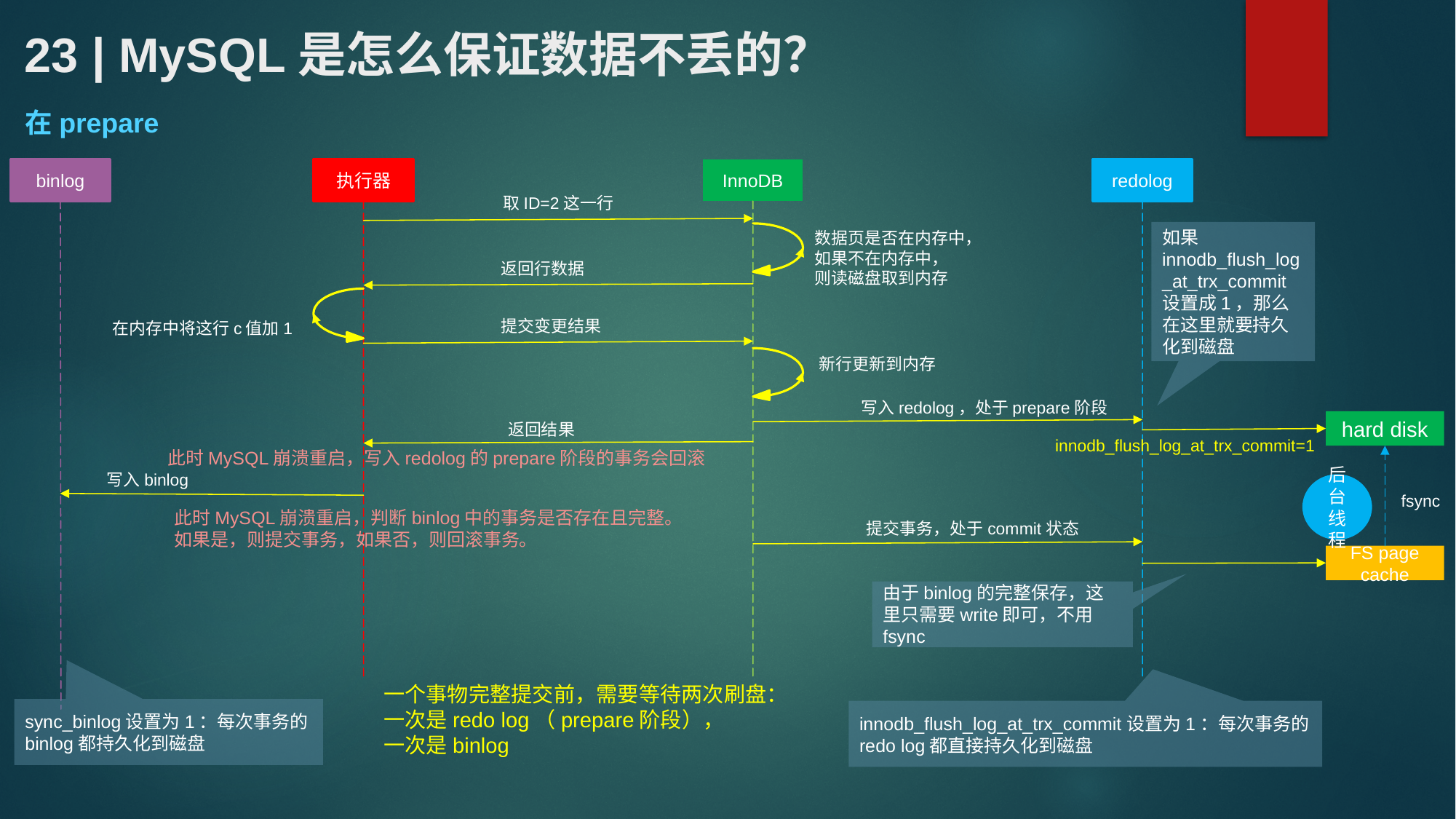

# 23 | MySQL是怎么保证数据不丢的？
在prepare
binlog
InnoDB
redolog
执行器
取ID=2这一行
如果innodb_flush_log_at_trx_commit设置成1，那么在这里就要持久化到磁盘
数据页是否在内存中，
如果不在内存中，
则读磁盘取到内存

返回行数据

提交变更结果
在内存中将这行c值加1

新行更新到内存
写入redolog，处于prepare阶段
hard disk
返回结果
innodb_flush_log_at_trx_commit=1
此时MySQL崩溃重启，写入redolog的prepare阶段的事务会回滚
写入binlog
后台线程
fsync
此时MySQL崩溃重启，判断binlog中的事务是否存在且完整。
如果是，则提交事务，如果否，则回滚事务。
提交事务，处于commit状态
FS page cache
由于binlog的完整保存，这里只需要write即可，不用fsync
一个事物完整提交前，需要等待两次刷盘：
一次是redo log（prepare阶段），
一次是binlog
sync_binlog设置为1：每次事务的binlog都持久化到磁盘
innodb_flush_log_at_trx_commit设置为1：每次事务的redo log都直接持久化到磁盘